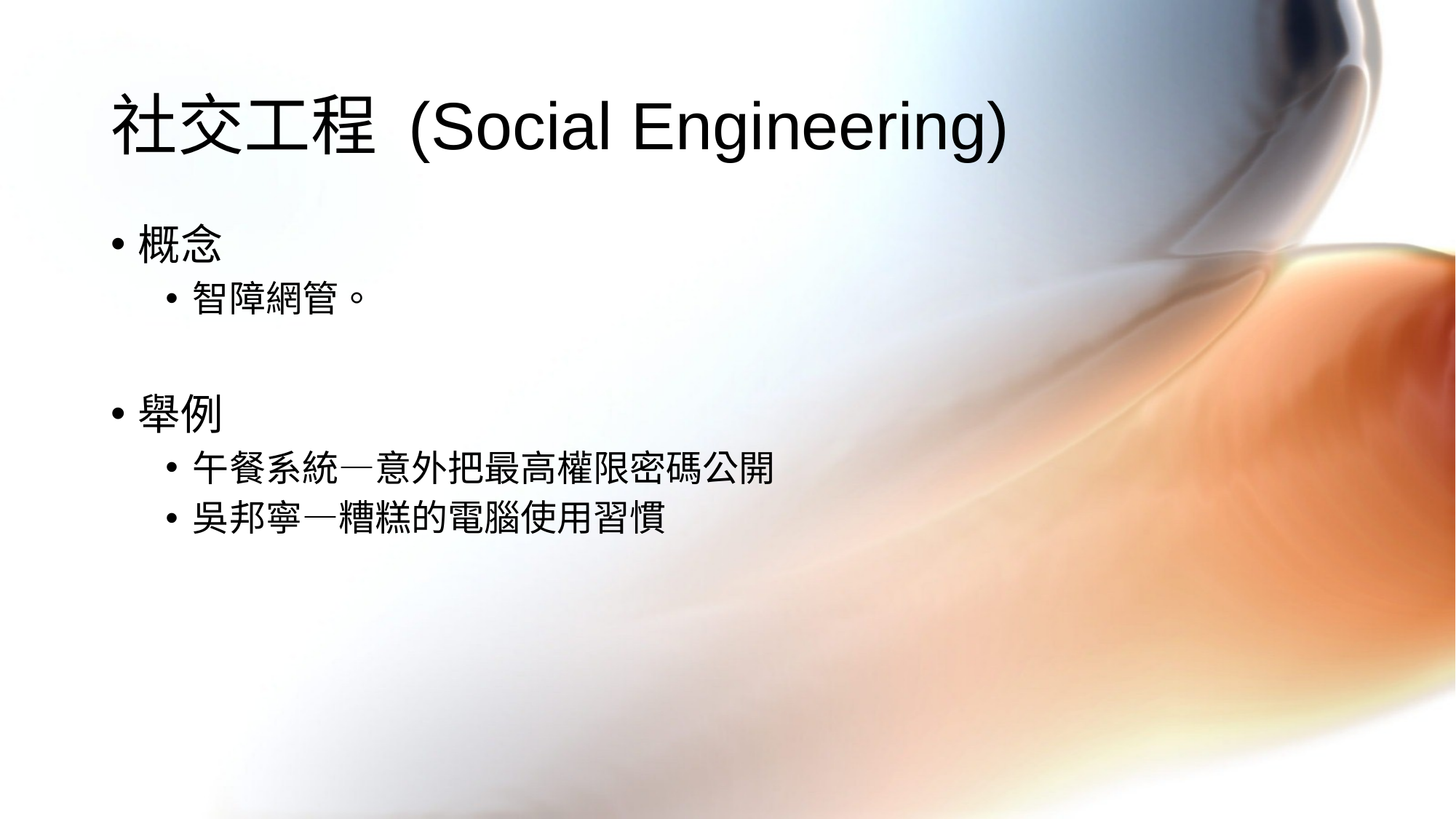

# 社交工程 (Social Engineering)
概念
智障網管。

舉例
午餐系統—意外把最高權限密碼公開
吳邦寧—糟糕的電腦使用習慣